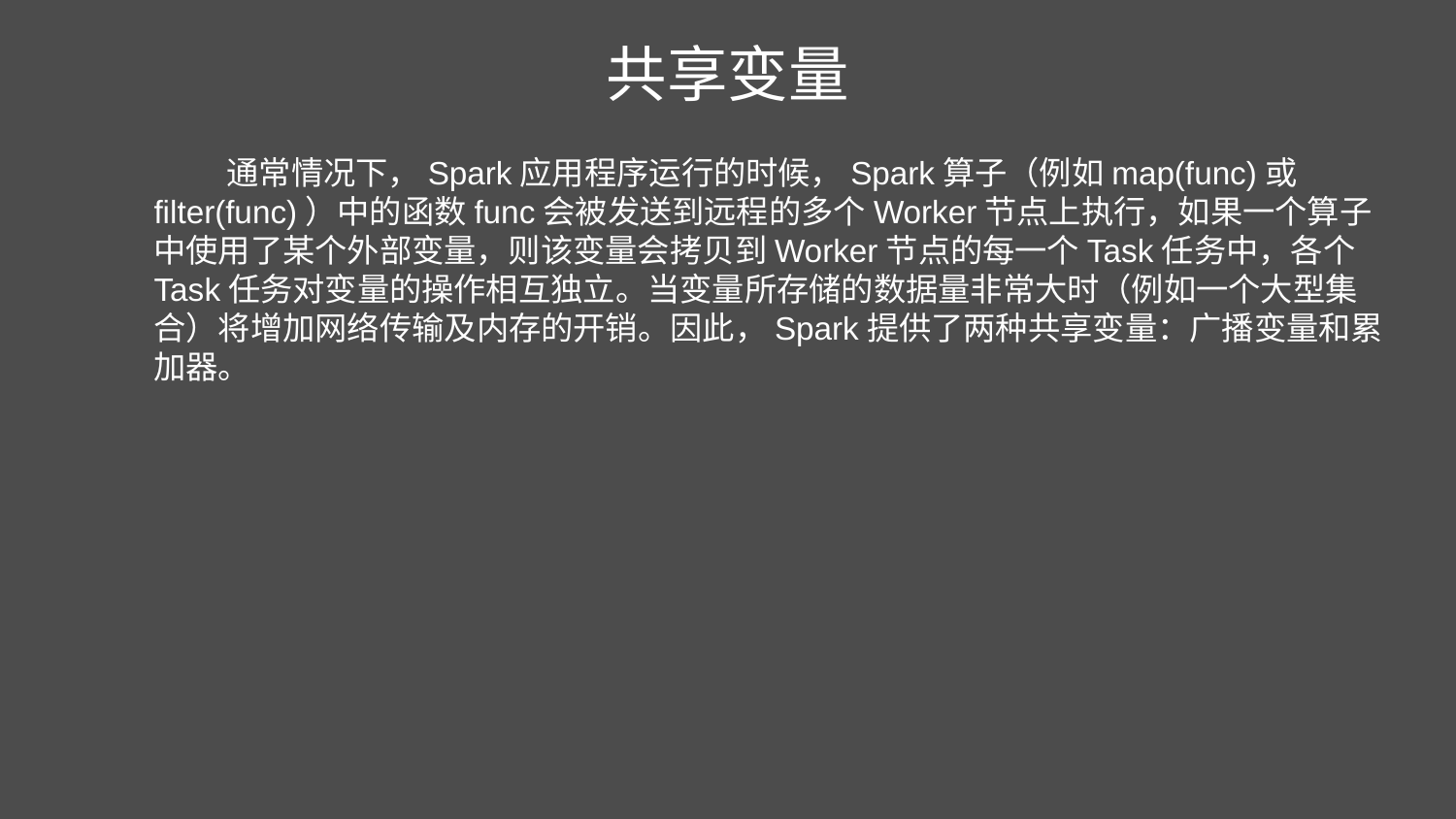

共享变量

通常情况下，Spark应用程序运行的时候，Spark算子（例如map(func)或filter(func)）中的函数func会被发送到远程的多个Worker节点上执行，如果一个算子中使用了某个外部变量，则该变量会拷贝到Worker节点的每一个Task任务中，各个Task任务对变量的操作相互独立。当变量所存储的数据量非常大时（例如一个大型集合）将增加网络传输及内存的开销。因此，Spark提供了两种共享变量：广播变量和累加器。